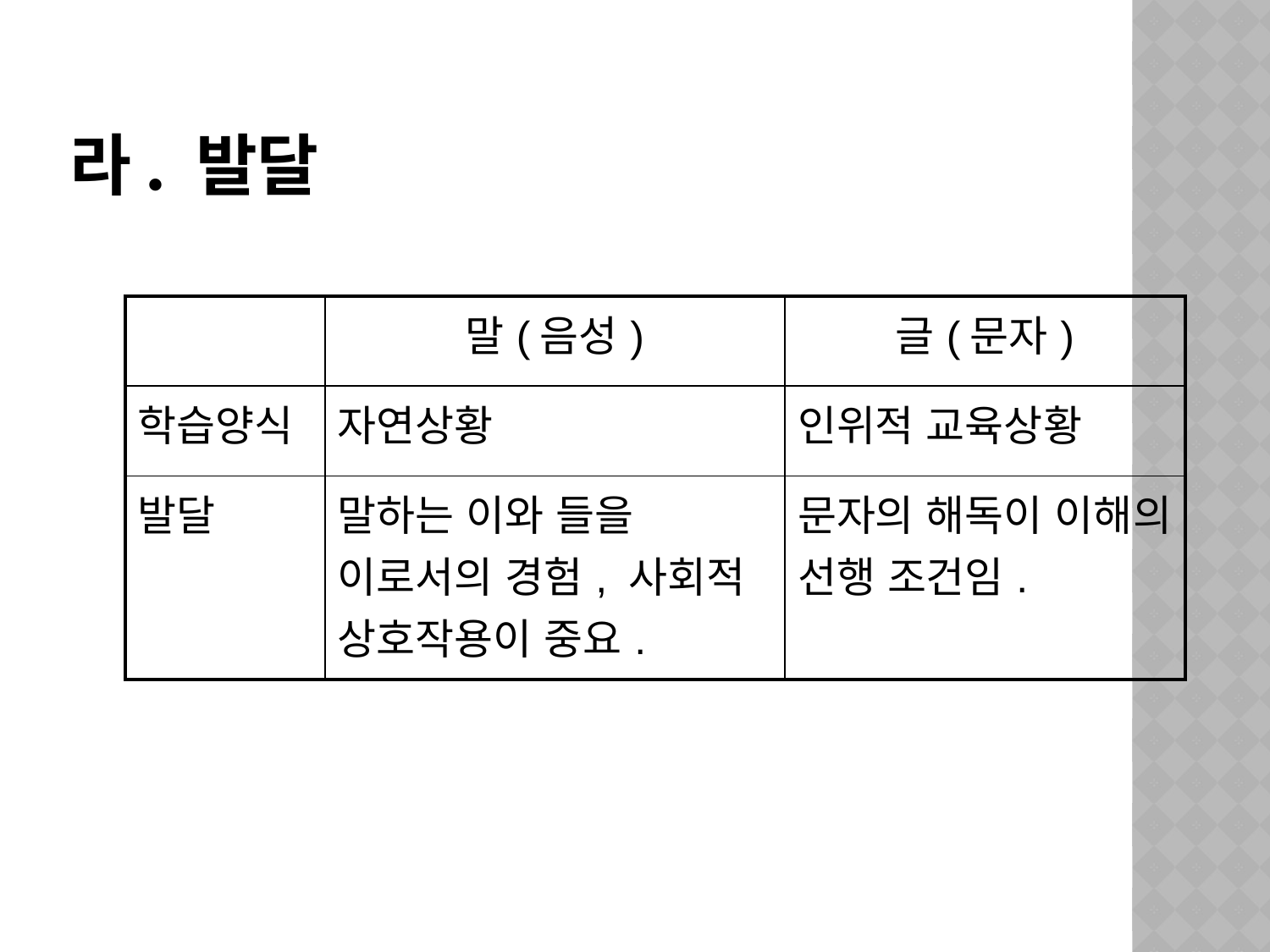

# 라. 발달
|  | 말(음성) | 글(문자) |
| --- | --- | --- |
| 학습양식 | 자연상황 | 인위적 교육상황 |
| 발달 | 말하는 이와 들을 이로서의 경험, 사회적 상호작용이 중요. | 문자의 해독이 이해의 선행 조건임. |